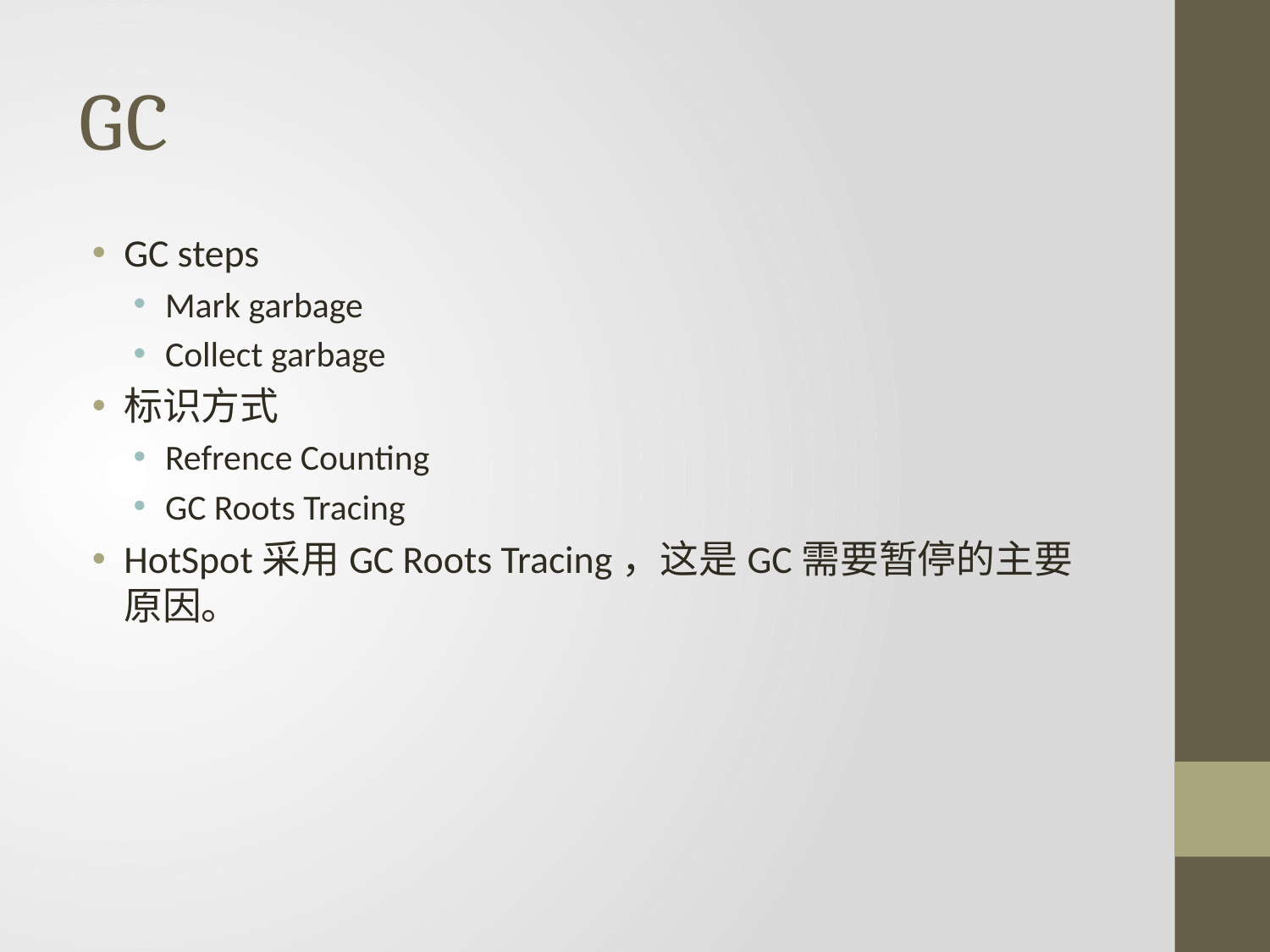

# GC
GC steps
Mark garbage
Collect garbage
标识方式
Refrence Counting
GC Roots Tracing
HotSpot采用GC Roots Tracing，这是GC需要暂停的主要原因。